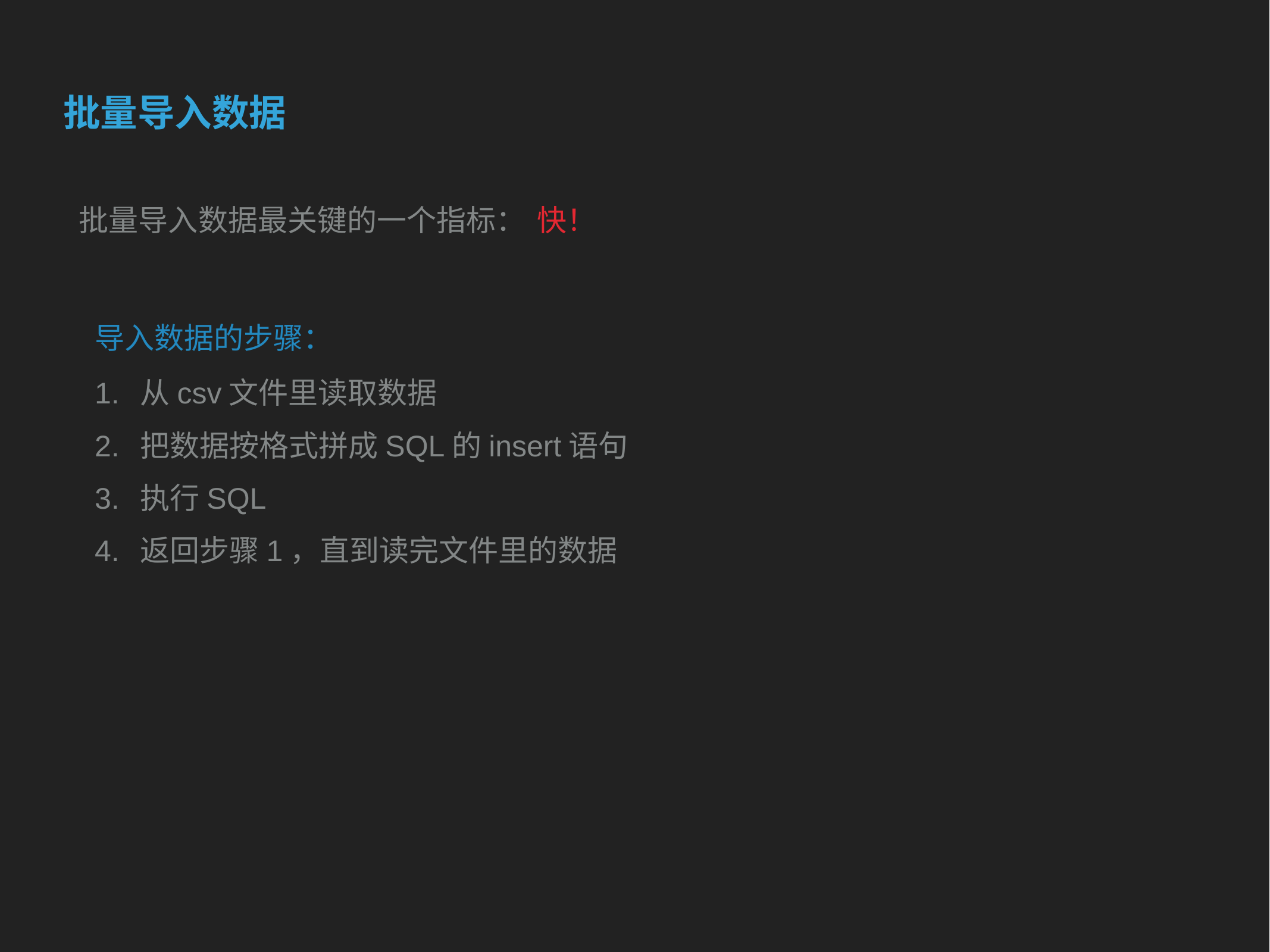

批量导入数据
批量导入数据最关键的一个指标：
快！
导入数据的步骤：
从csv文件里读取数据
把数据按格式拼成SQL的insert语句
执行SQL
返回步骤1，直到读完文件里的数据